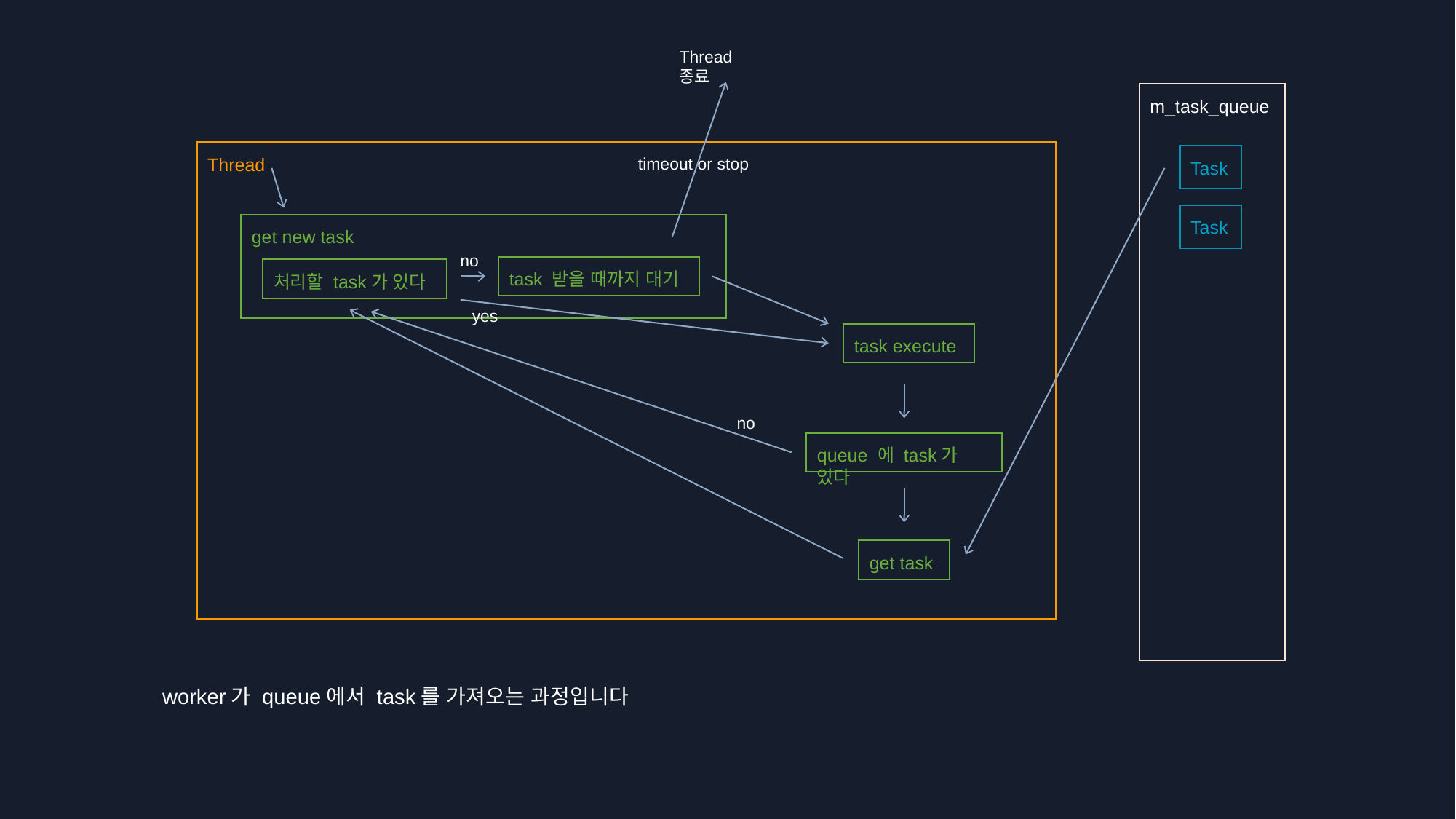

Thread 종료
m_task_queue
Thread
Task
timeout or stop
Task
get new task
no
task 받을 때까지 대기
처리할 task가 있다
yes
task execute
no
queue 에 task가 있다
get task
worker가 queue에서 task를 가져오는 과정입니다